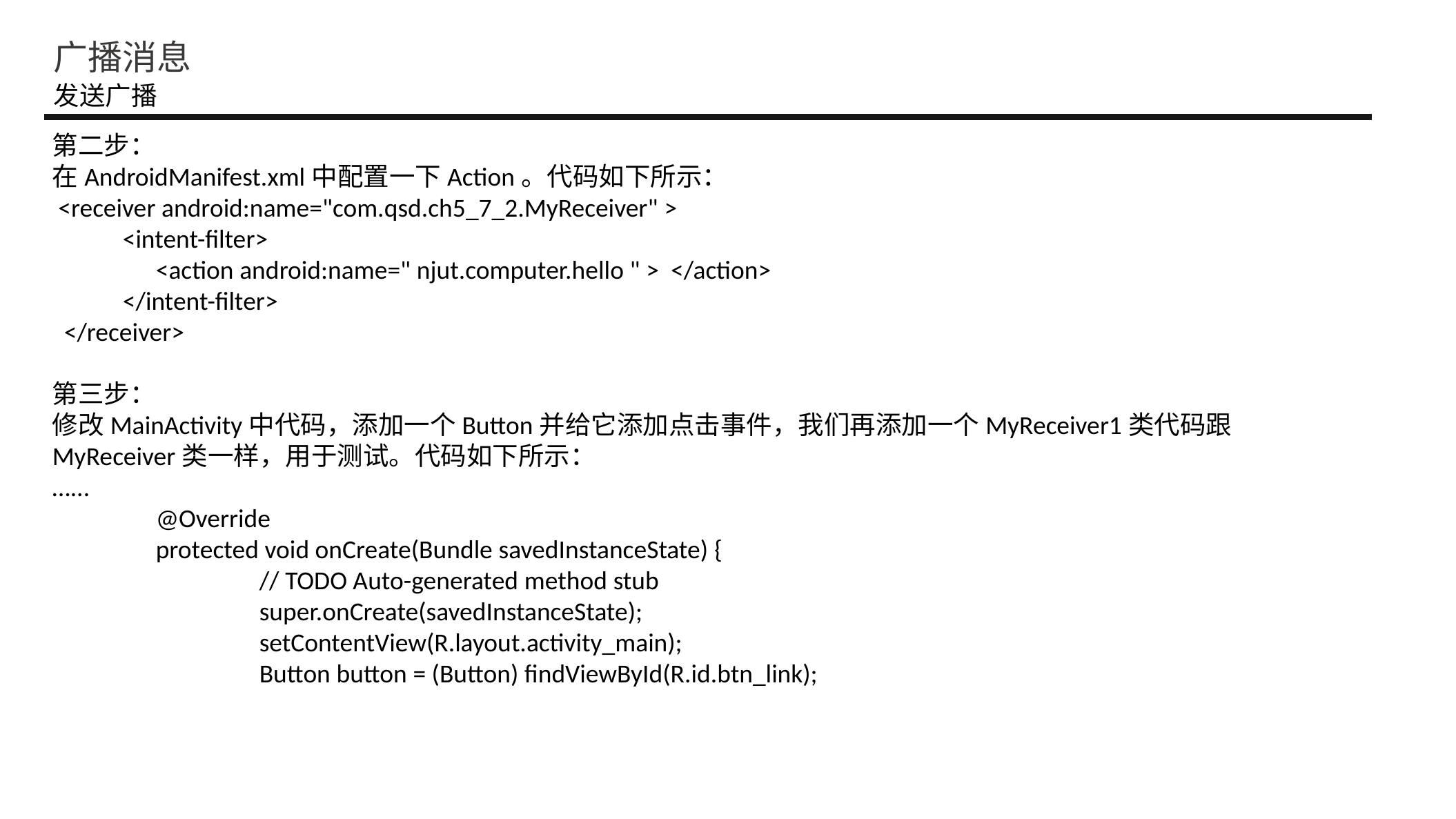

广播消息
发送广播
第二步：
在AndroidManifest.xml中配置一下Action。代码如下所示：
 <receiver android:name="com.qsd.ch5_7_2.MyReceiver" >
            <intent-filter>
	<action android:name=" njut.computer.hello " >  </action>
            </intent-filter>
  </receiver>

第三步：
修改MainActivity中代码，添加一个Button并给它添加点击事件，我们再添加一个MyReceiver1类代码跟MyReceiver类一样，用于测试。代码如下所示：
…...
	@Override
	protected void onCreate(Bundle savedInstanceState) {
		// TODO Auto-generated method stub
		super.onCreate(savedInstanceState);
		setContentView(R.layout.activity_main);
		Button button = (Button) findViewById(R.id.btn_link);